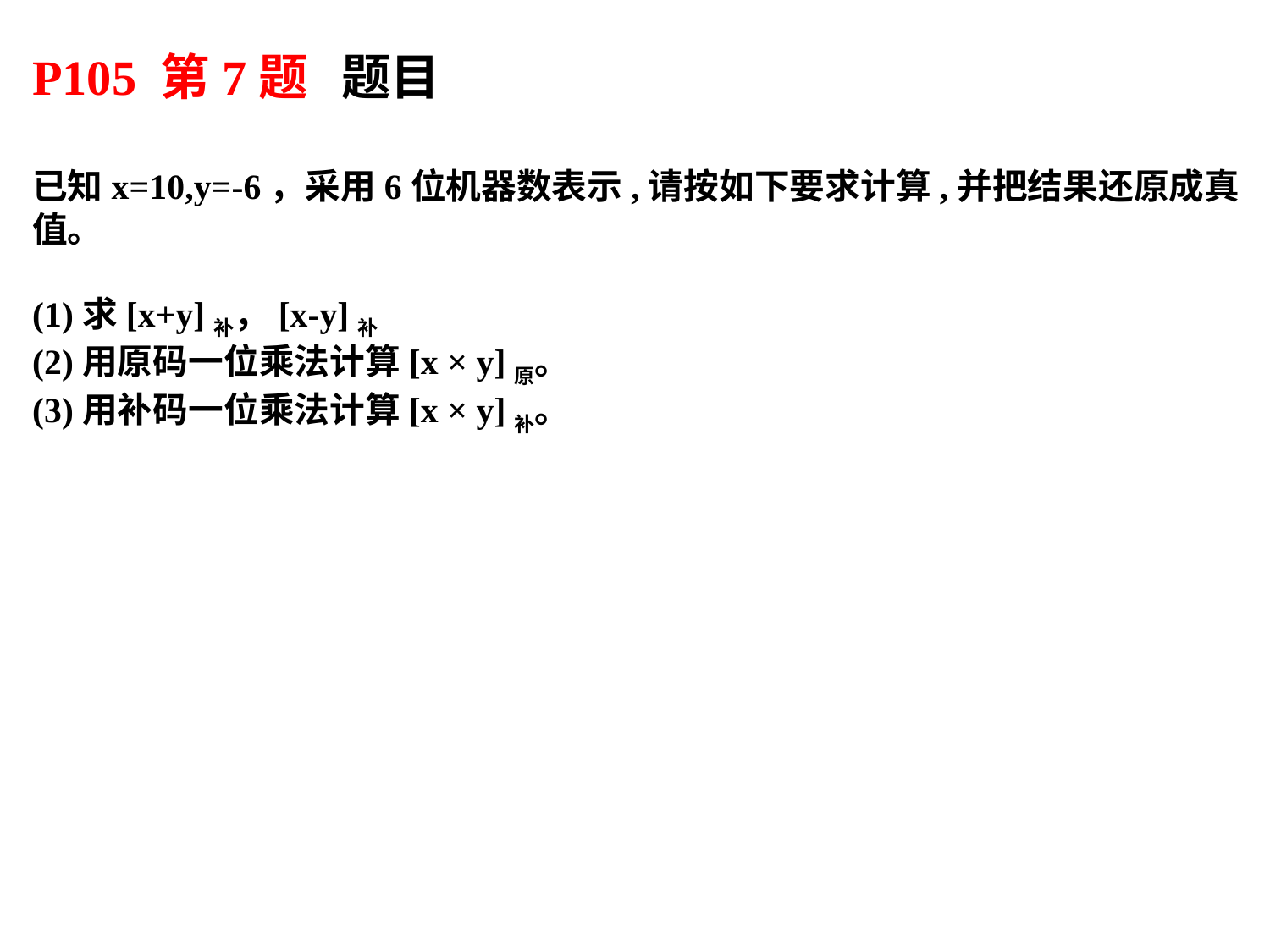

P105 第7题   题目

已知x=10,y=-6，采用6位机器数表示,请按如下要求计算,并把结果还原成真值。

(1)求[x+y]补，[x-y]补
(2)用原码一位乘法计算[x × y]原。
(3)用补码一位乘法计算[x × y]补。